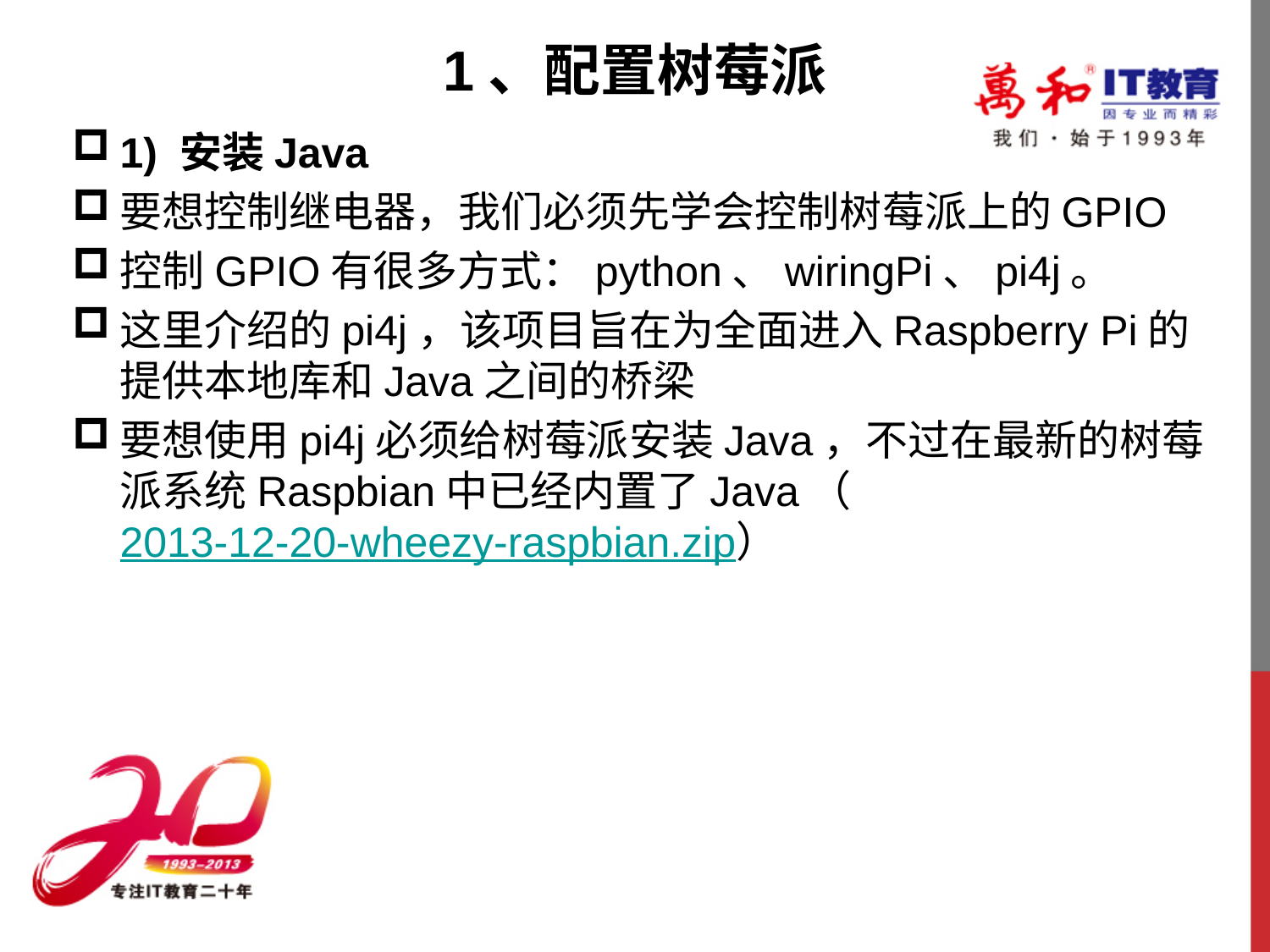

# 1、配置树莓派
1) 安装Java
要想控制继电器，我们必须先学会控制树莓派上的GPIO
控制GPIO有很多方式：python、wiringPi、pi4j。
这里介绍的pi4j，该项目旨在为全面进入Raspberry Pi的提供本地库和Java之间的桥梁
要想使用pi4j必须给树莓派安装Java，不过在最新的树莓派系统Raspbian中已经内置了Java（2013-12-20-wheezy-raspbian.zip）